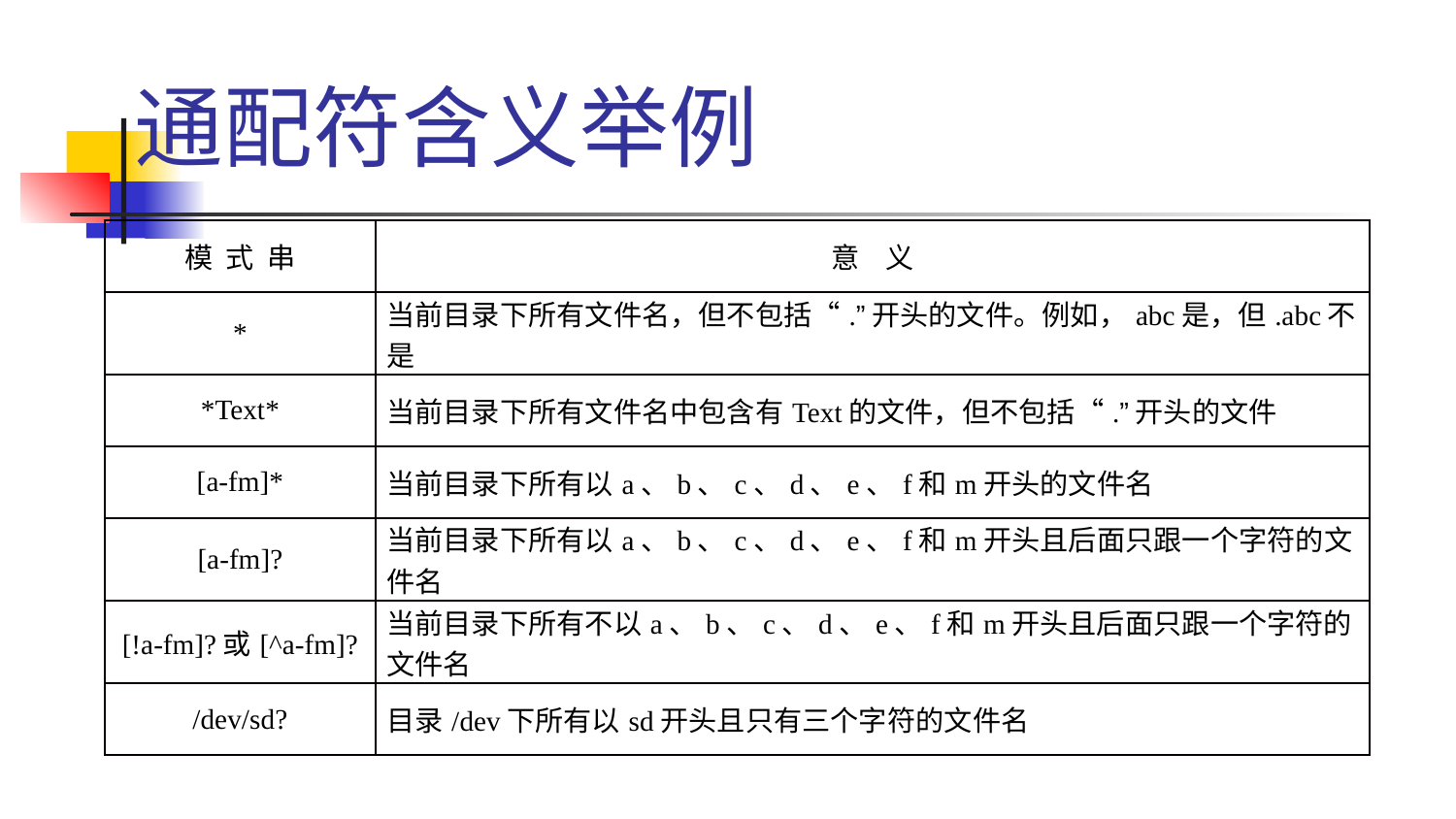

# 通配符含义举例

| 模 式 串 | 意 义 |
| --- | --- |
| \* | 当前目录下所有文件名，但不包括“.”开头的文件。例如，abc是，但.abc不是 |
| \*Text\* | 当前目录下所有文件名中包含有Text的文件，但不包括“.”开头的文件 |
| [a-fm]\* | 当前目录下所有以a、b、c、d、e、f和m开头的文件名 |
| [a-fm]? | 当前目录下所有以a、b、c、d、e、f和m开头且后面只跟一个字符的文件名 |
| [!a-fm]?或[^a-fm]? | 当前目录下所有不以a、b、c、d、e、f和m开头且后面只跟一个字符的文件名 |
| /dev/sd? | 目录/dev下所有以sd开头且只有三个字符的文件名 |